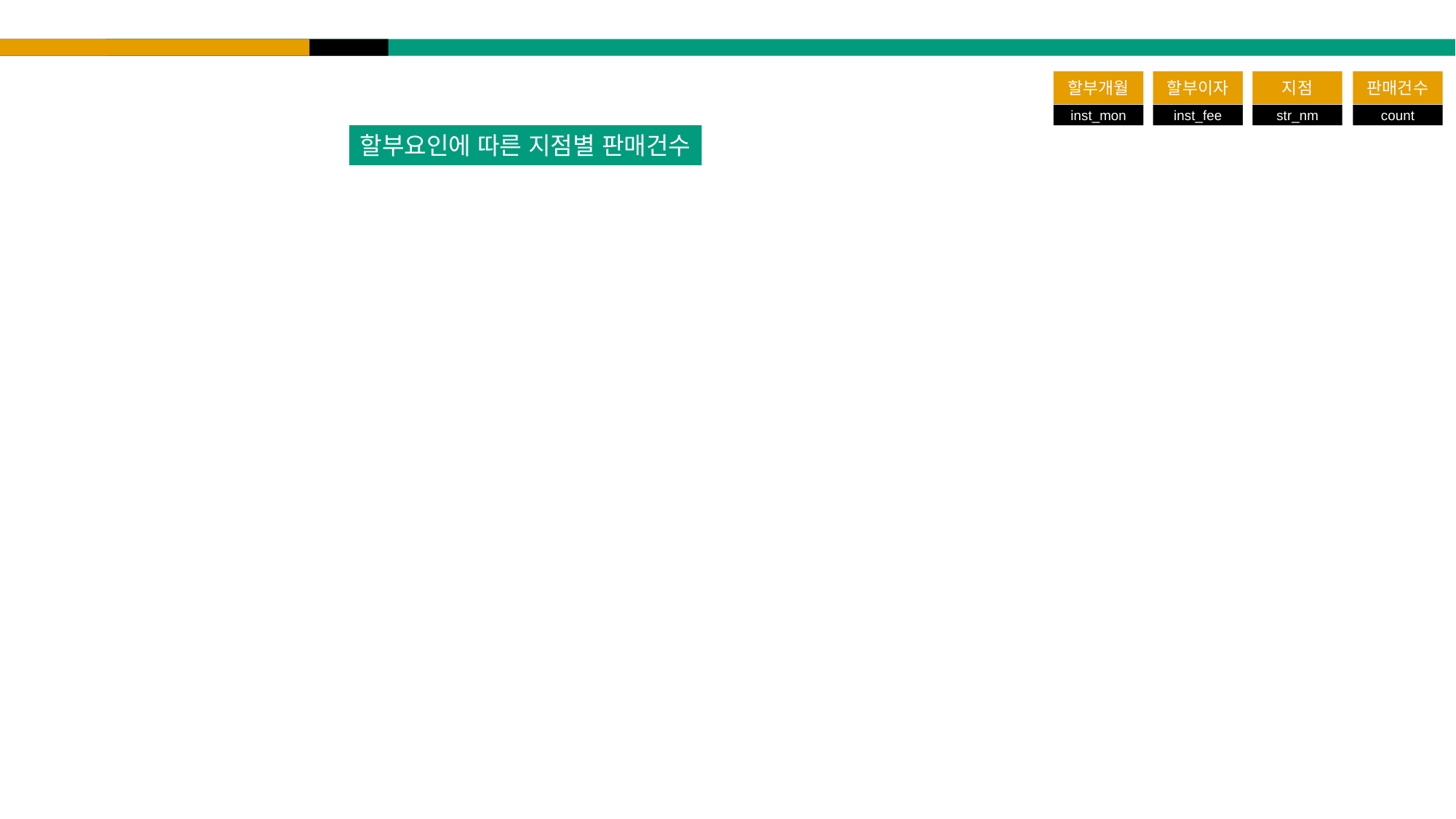

할부개월
할부이자
지점
판매건수
inst_mon
inst_fee
str_nm
count
할부요인에 따른 지점별 판매건수